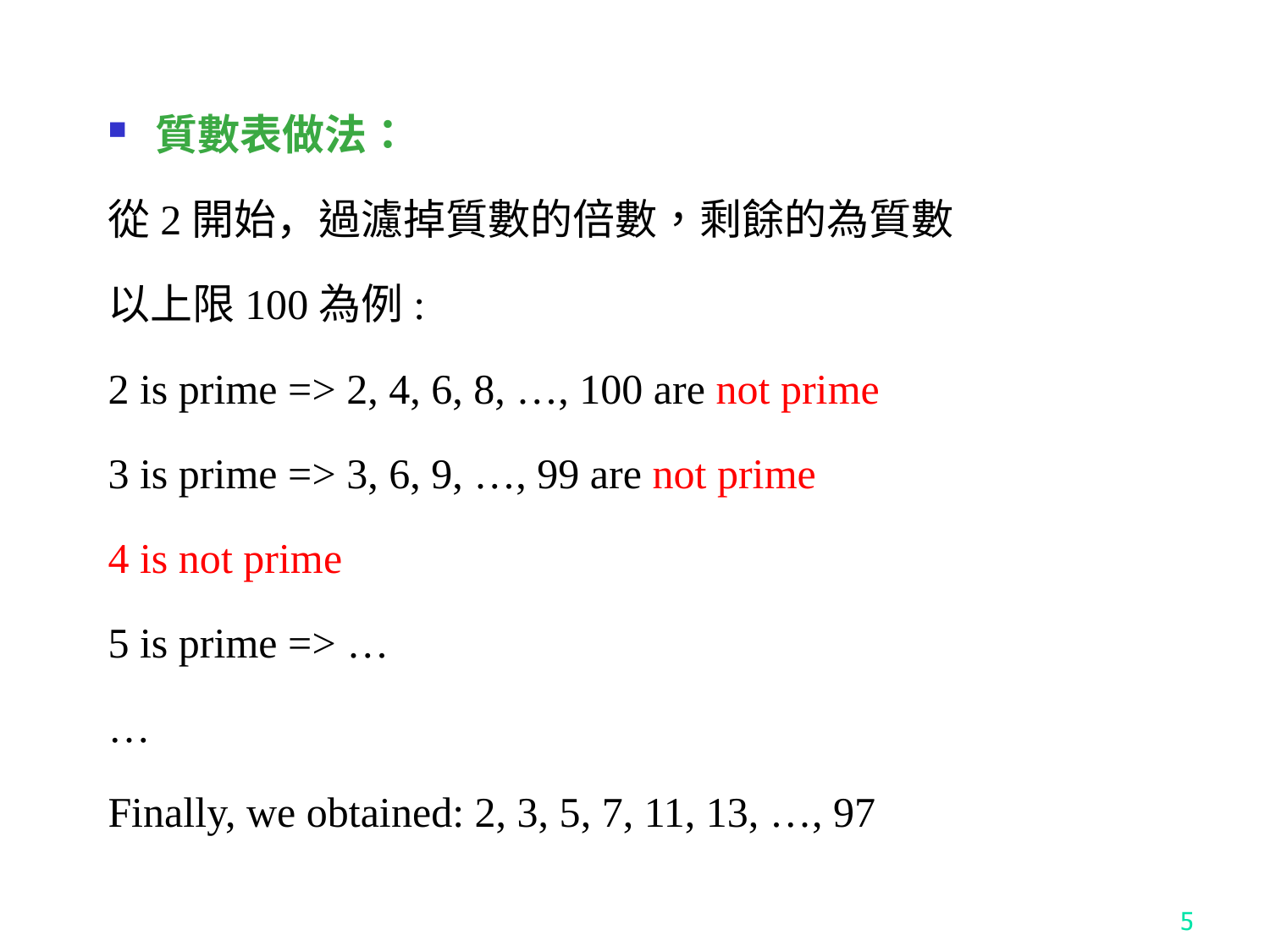

質數表做法：
從2開始，過濾掉質數的倍數，剩餘的為質數
以上限100為例:
2 is prime => 2, 4, 6, 8, …, 100 are not prime
3 is prime => 3, 6, 9, …, 99 are not prime
4 is not prime
5 is prime => …
…
Finally, we obtained: 2, 3, 5, 7, 11, 13, …, 97
5